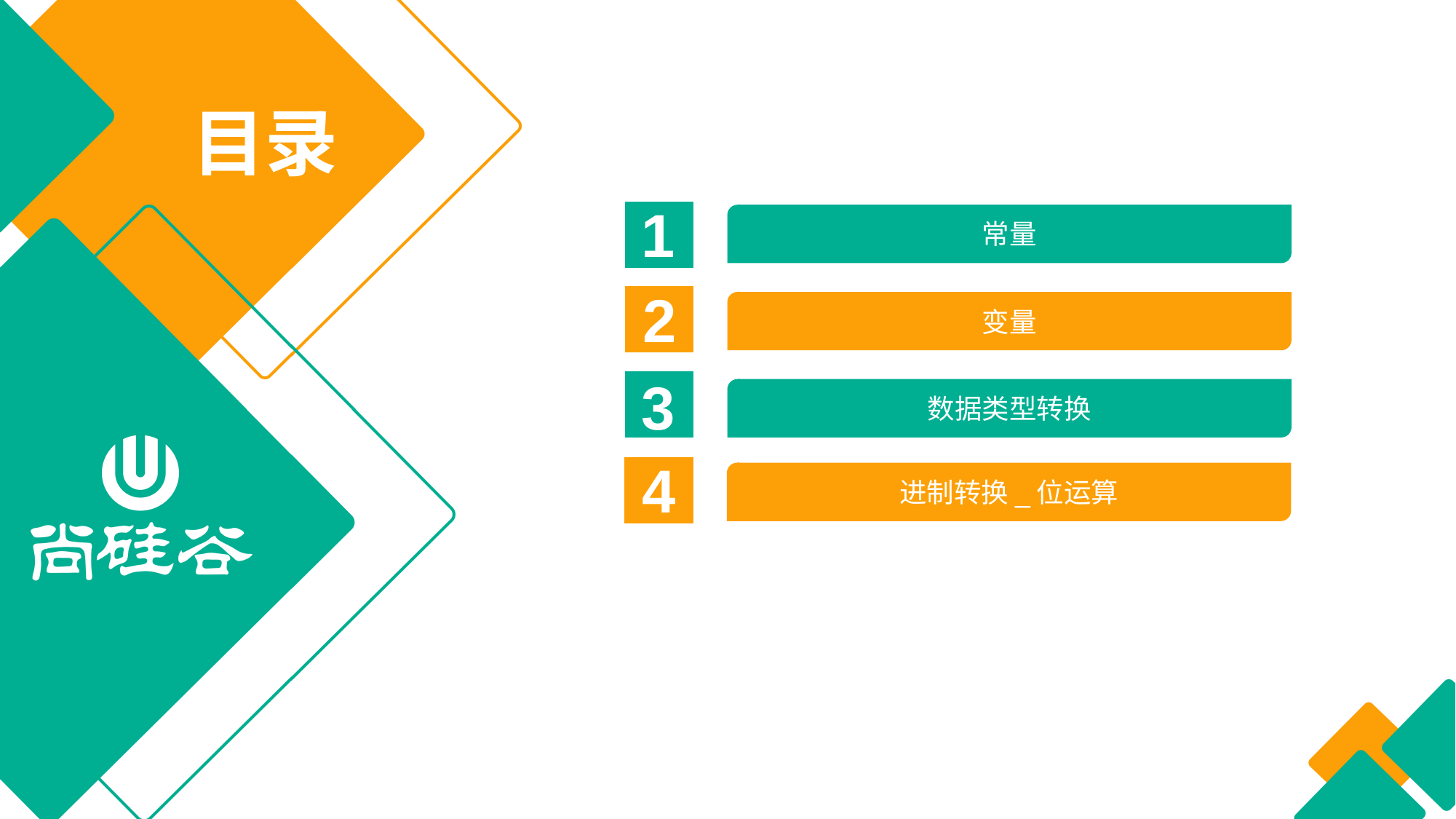

目录
1

常量
2

变量
3

数据类型转换
4

进制转换_位运算